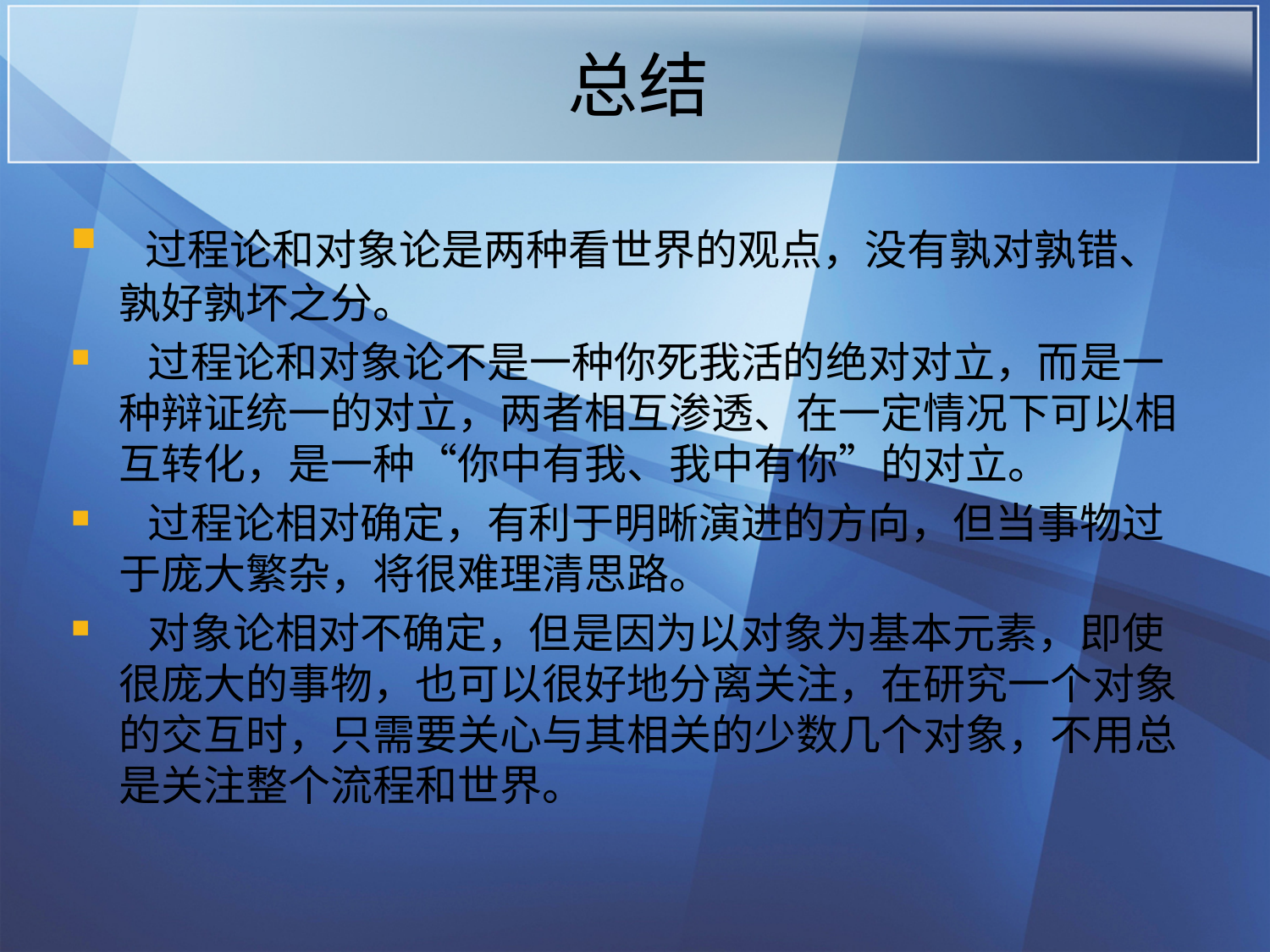

# 总结
 过程论和对象论是两种看世界的观点，没有孰对孰错、孰好孰坏之分。
  过程论和对象论不是一种你死我活的绝对对立，而是一种辩证统一的对立，两者相互渗透、在一定情况下可以相互转化，是一种“你中有我、我中有你”的对立。
  过程论相对确定，有利于明晰演进的方向，但当事物过于庞大繁杂，将很难理清思路。
  对象论相对不确定，但是因为以对象为基本元素，即使很庞大的事物，也可以很好地分离关注，在研究一个对象的交互时，只需要关心与其相关的少数几个对象，不用总是关注整个流程和世界。